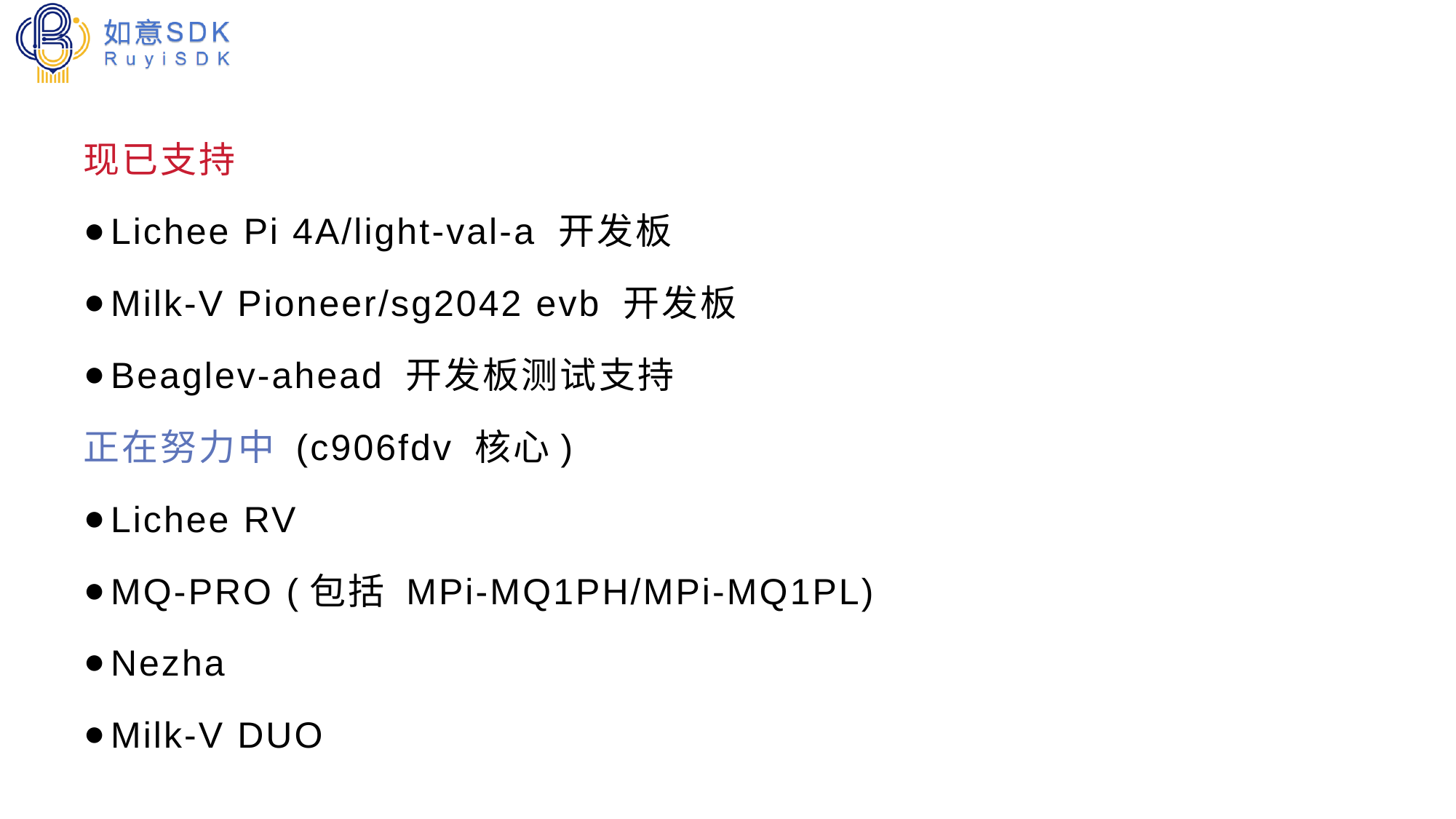

现已支持
Lichee Pi 4A/light-val-a 开发板
Milk-V Pioneer/sg2042 evb 开发板
Beaglev-ahead 开发板测试支持
正在努力中 (c906fdv 核心)
Lichee RV
MQ-PRO (包括 MPi-MQ1PH/MPi-MQ1PL)
Nezha
Milk-V DUO